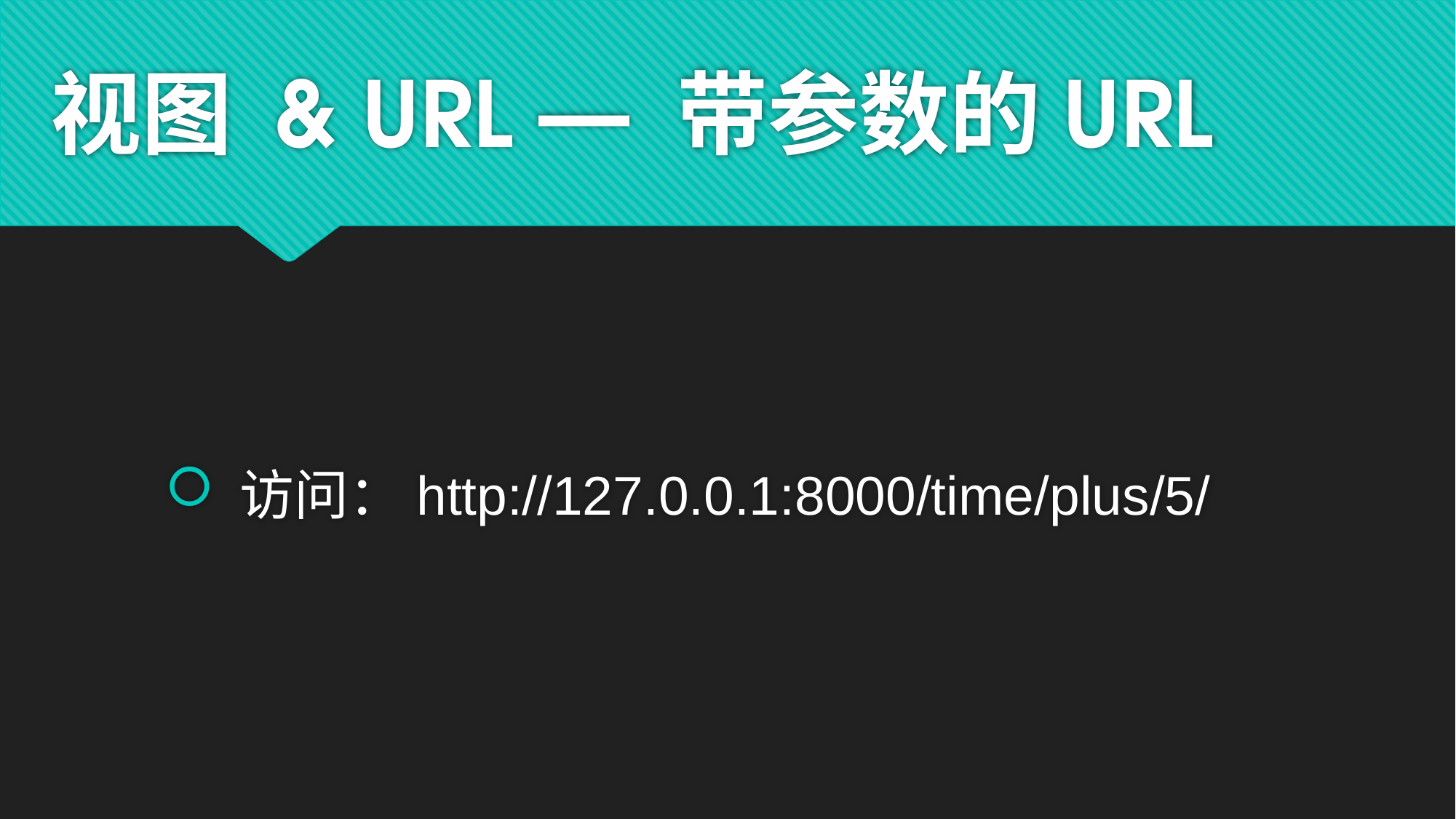

# 视图 & URL — 带参数的URL
 访问：http://127.0.0.1:8000/time/plus/5/